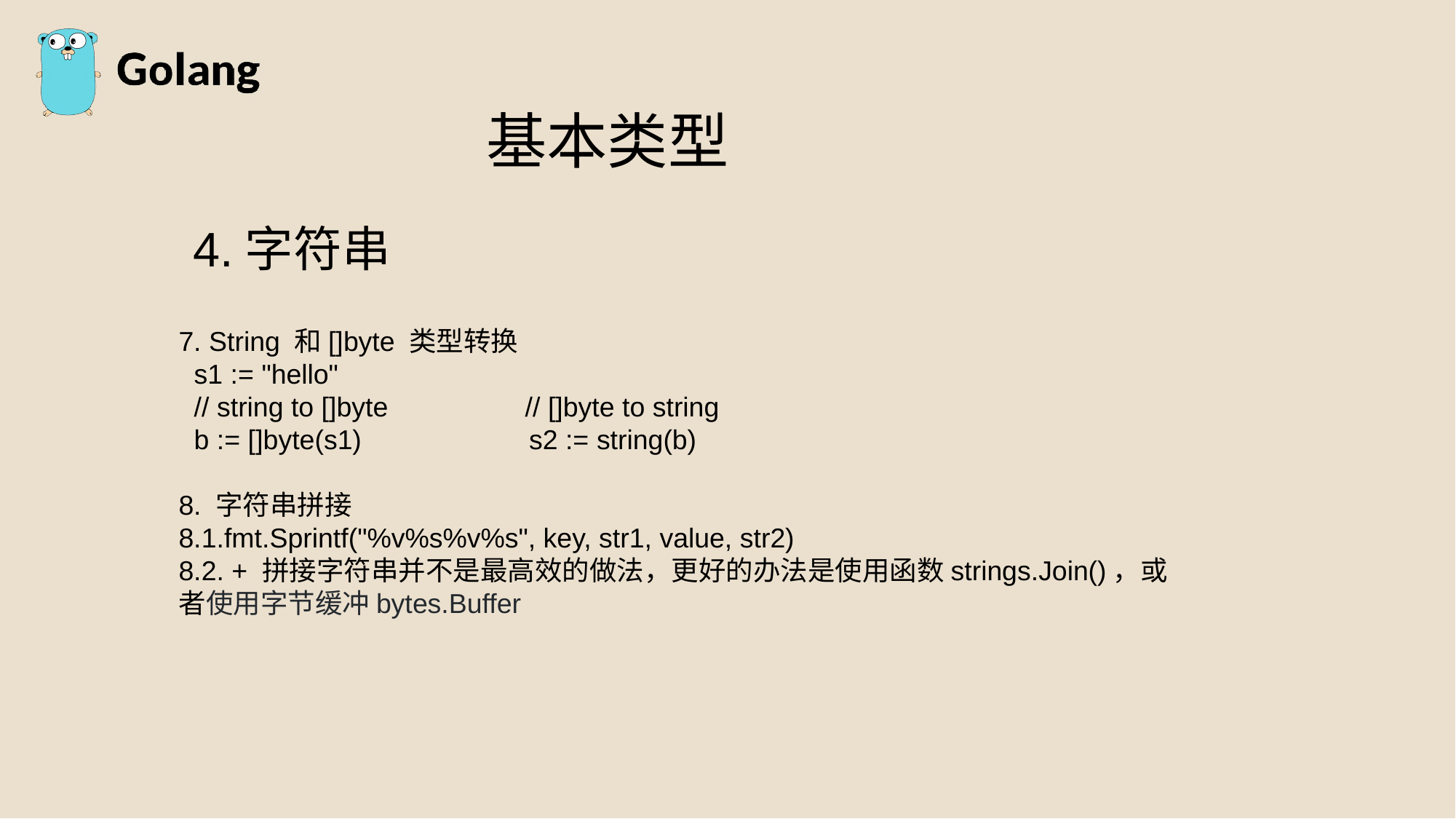

基本类型
4.字符串
7. String 和[]byte 类型转换
  s1 := "hello"
  // string to []byte                  // []byte to string
  b := []byte(s1)                      s2 := string(b)

8. 字符串拼接
8.1.fmt.Sprintf("%v%s%v%s", key, str1, value, str2)
8.2. + 拼接字符串并不是最高效的做法，更好的办法是使用函数strings.Join()，或者使用字节缓冲bytes.Buffer